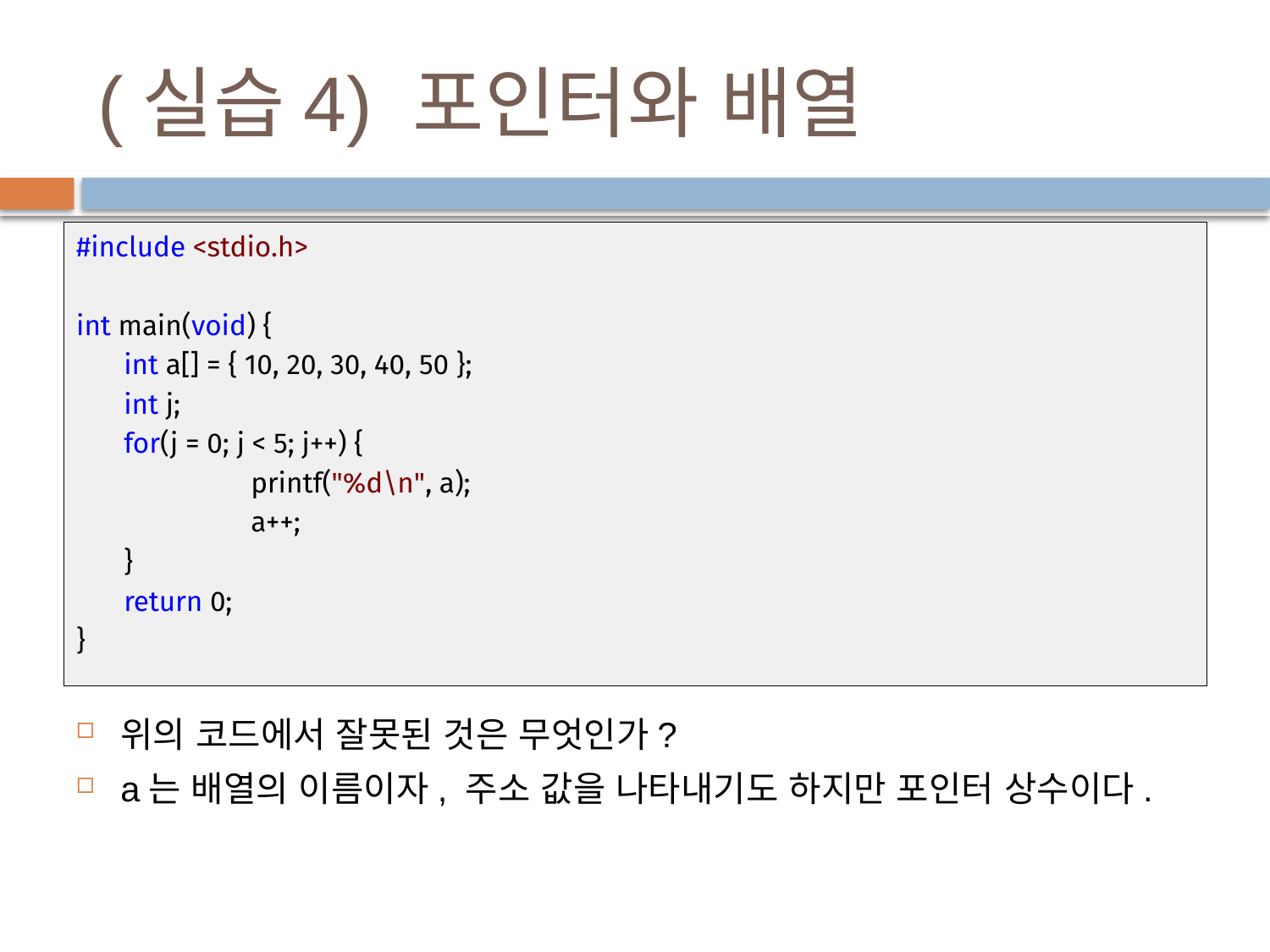

# (실습4) 포인터와 배열
#include <stdio.h>

int main(void) {
	int a[] = { 10, 20, 30, 40, 50 };
	int j;
	for(j = 0; j < 5; j++) {
		printf("%d\n", a);
		a++;
	}
	return 0;
}
위의 코드에서 잘못된 것은 무엇인가?
a는 배열의 이름이자, 주소 값을 나타내기도 하지만 포인터 상수이다.